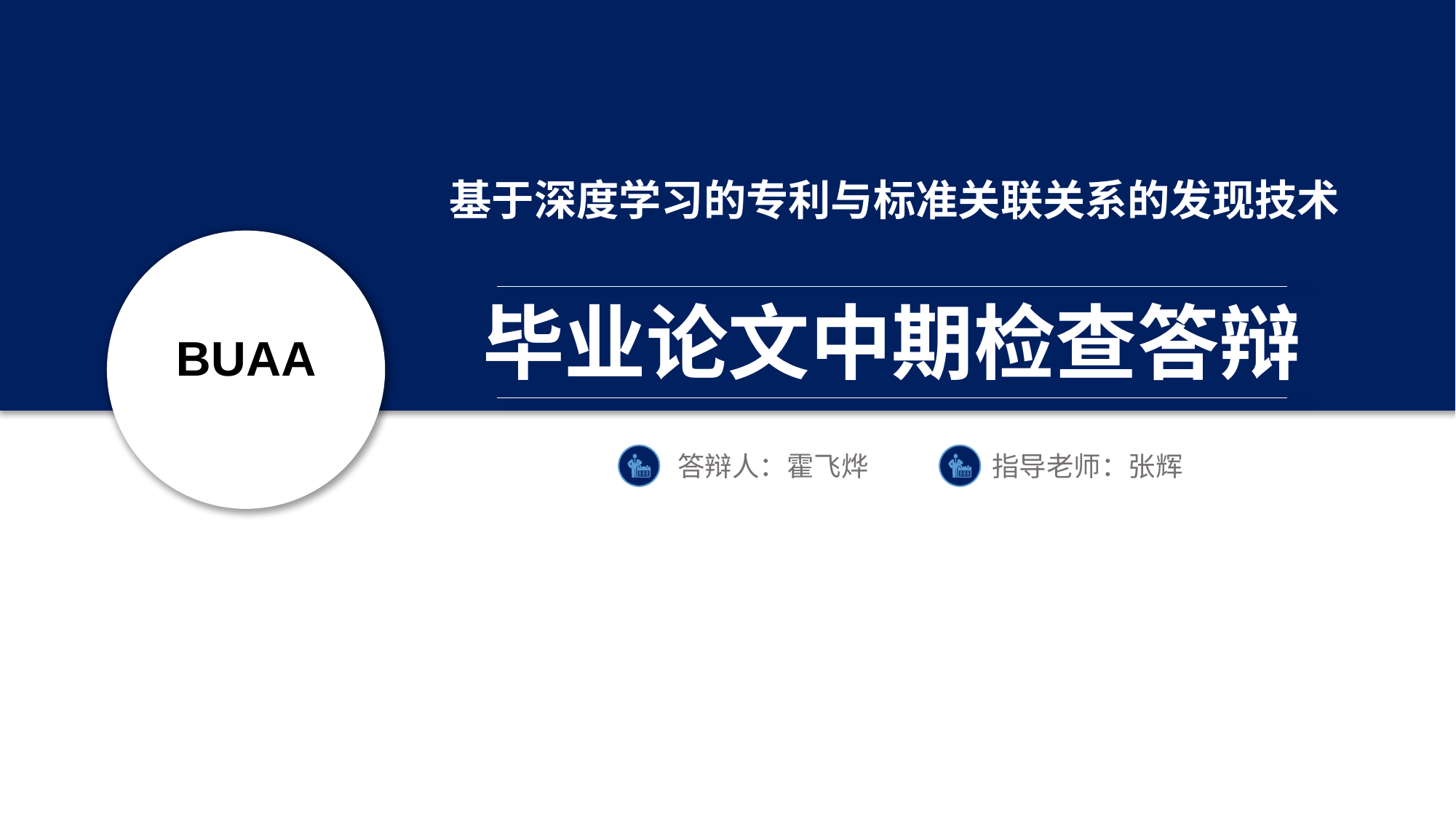

基于深度学习的专利与标准关联关系的发现技术

毕业论文中期检查答辩
BUAA
答辩人：霍飞烨                    指导老师：张辉